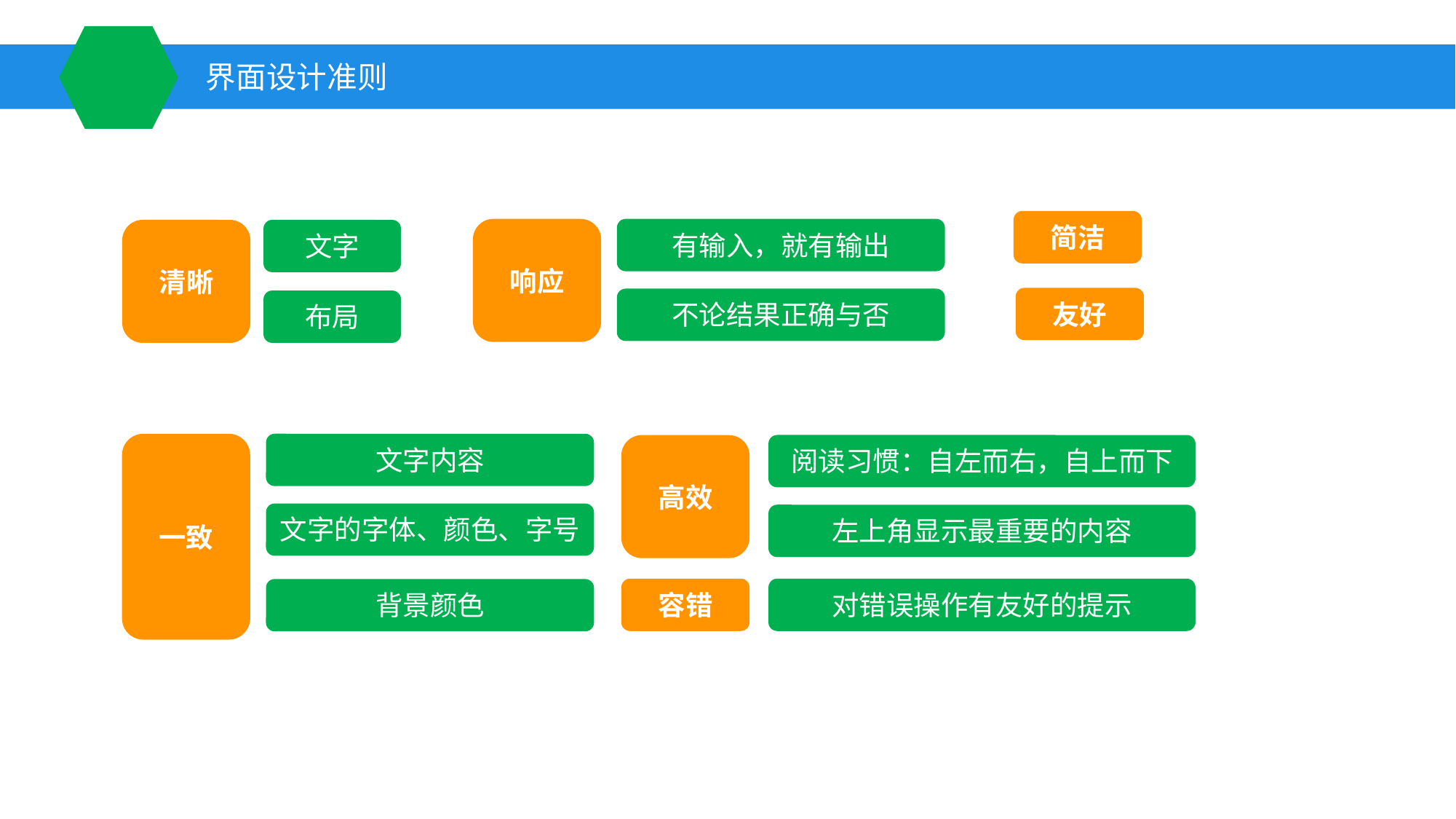

界面设计准则
简洁
响应

有输入，就有输出
清晰

文字
友好

不论结果正确与否

布局
一致

文字内容

阅读习惯：自左而右，自上而下
高效

文字的字体、颜色、字号

左上角显示最重要的内容
容错

对错误操作有友好的提示

背景颜色